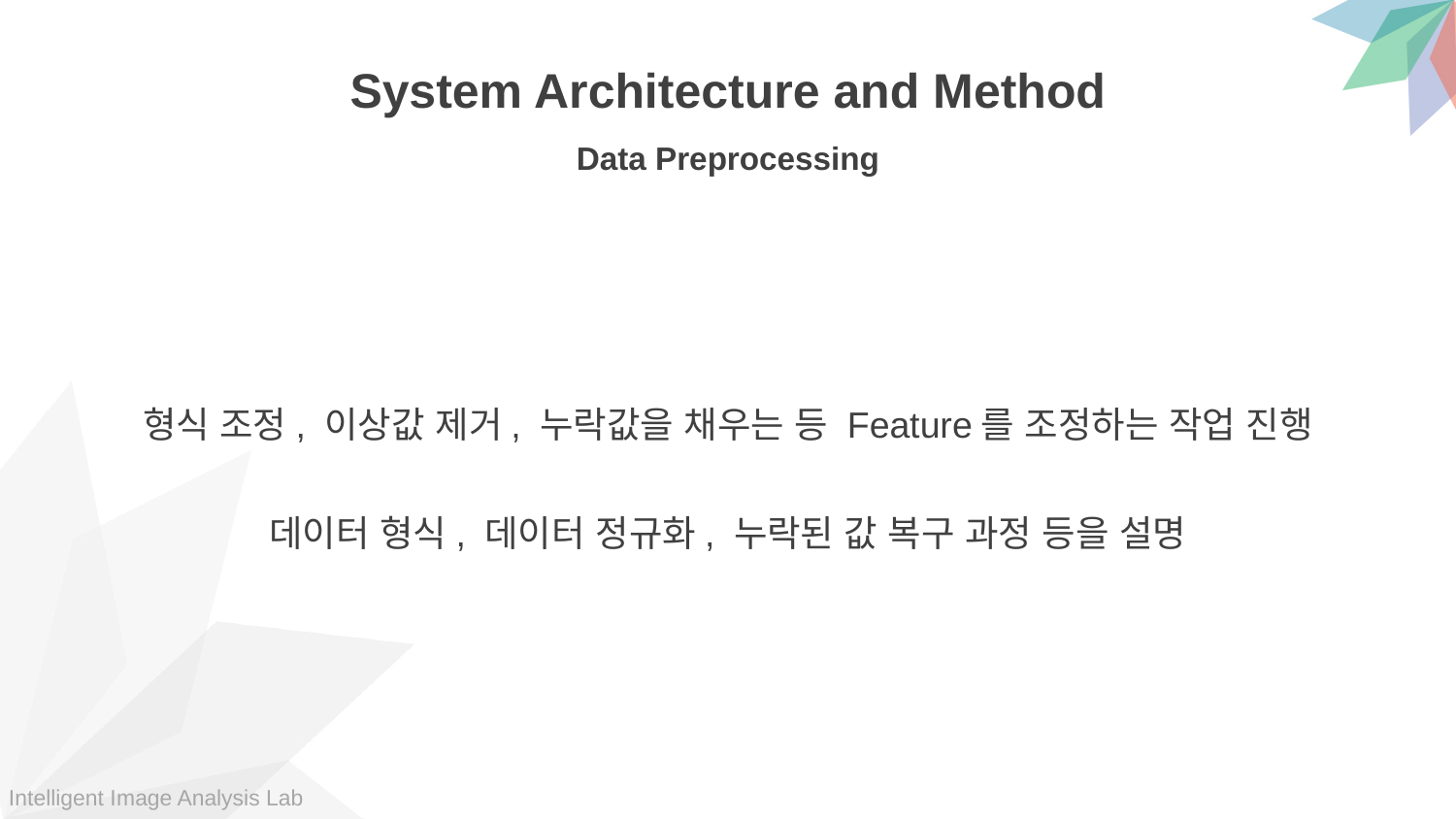

System Architecture and Method
Data Preprocessing
형식 조정, 이상값 제거, 누락값을 채우는 등 Feature를 조정하는 작업 진행
데이터 형식, 데이터 정규화, 누락된 값 복구 과정 등을 설명